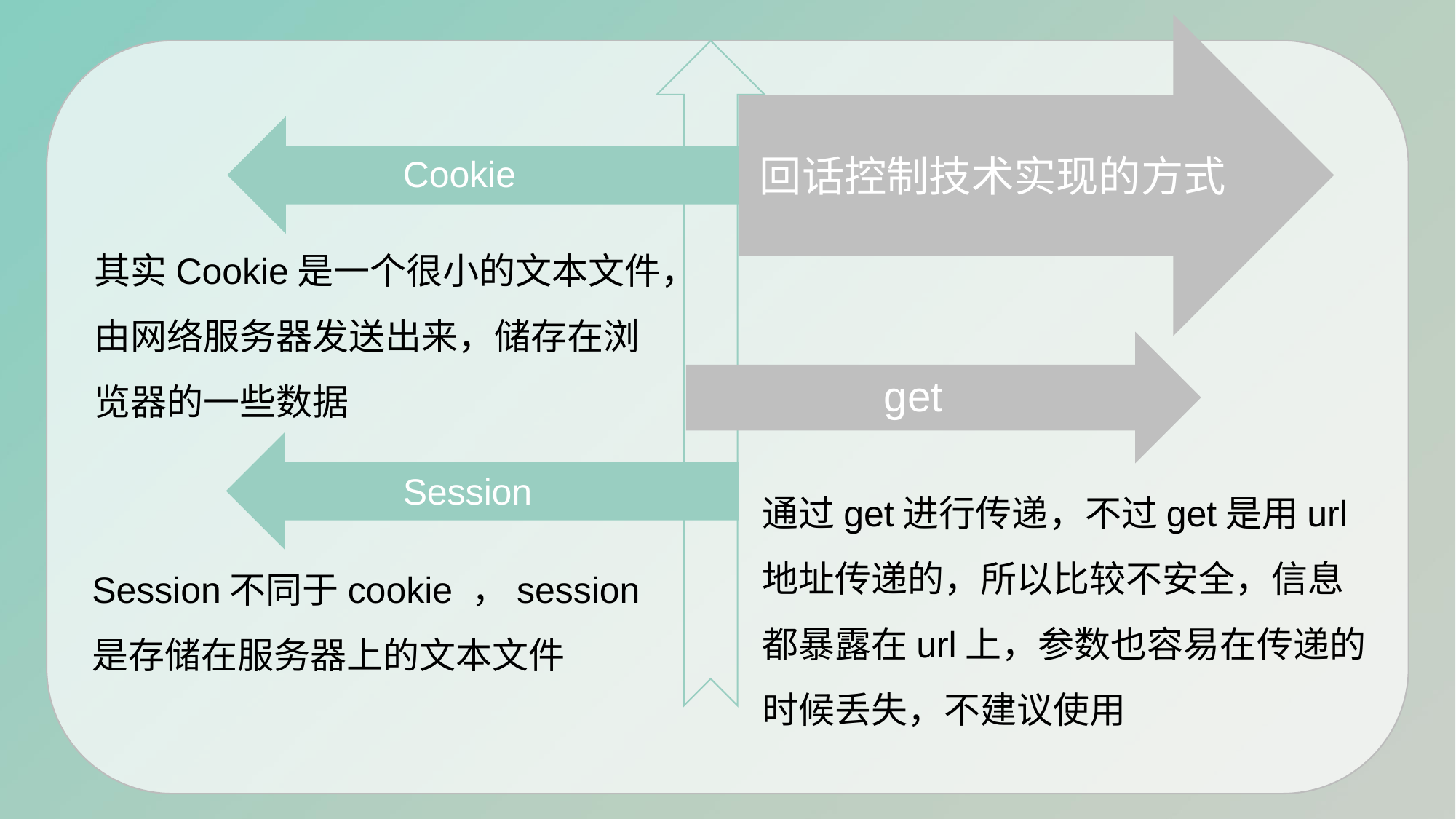

回话控制技术实现的方式
1

Cookie
其实Cookie是一个很小的文本文件，由网络服务器发送出来，储存在浏览器的一些数据

get

Session
通过get进行传递，不过get是用url地址传递的，所以比较不安全，信息都暴露在url上，参数也容易在传递的时候丢失，不建议使用
Session不同于cookie ，session是存储在服务器上的文本文件